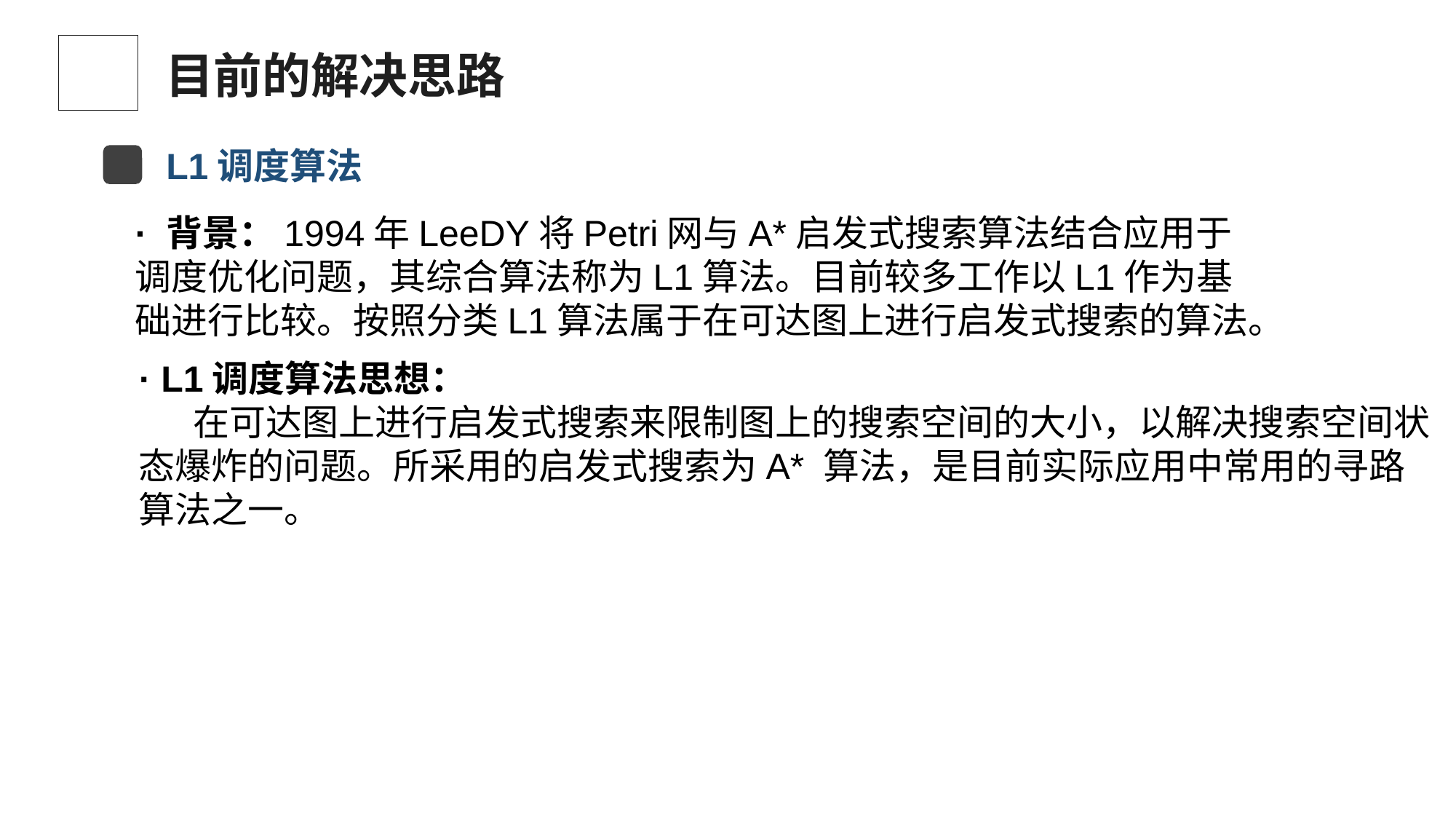

目前的解决思路

L1调度算法

· 背景：1994年LeeDY将Petri网与A*启发式搜索算法结合应用于调度优化问题，其综合算法称为L1算法。目前较多工作以L1作为基础进行比较。按照分类L1算法属于在可达图上进行启发式搜索的算法。
· L1调度算法思想：
在可达图上进行启发式搜索来限制图上的搜索空间的大小，以解决搜索空间状态爆炸的问题。所采用的启发式搜索为A* 算法，是目前实际应用中常用的寻路算法之一。